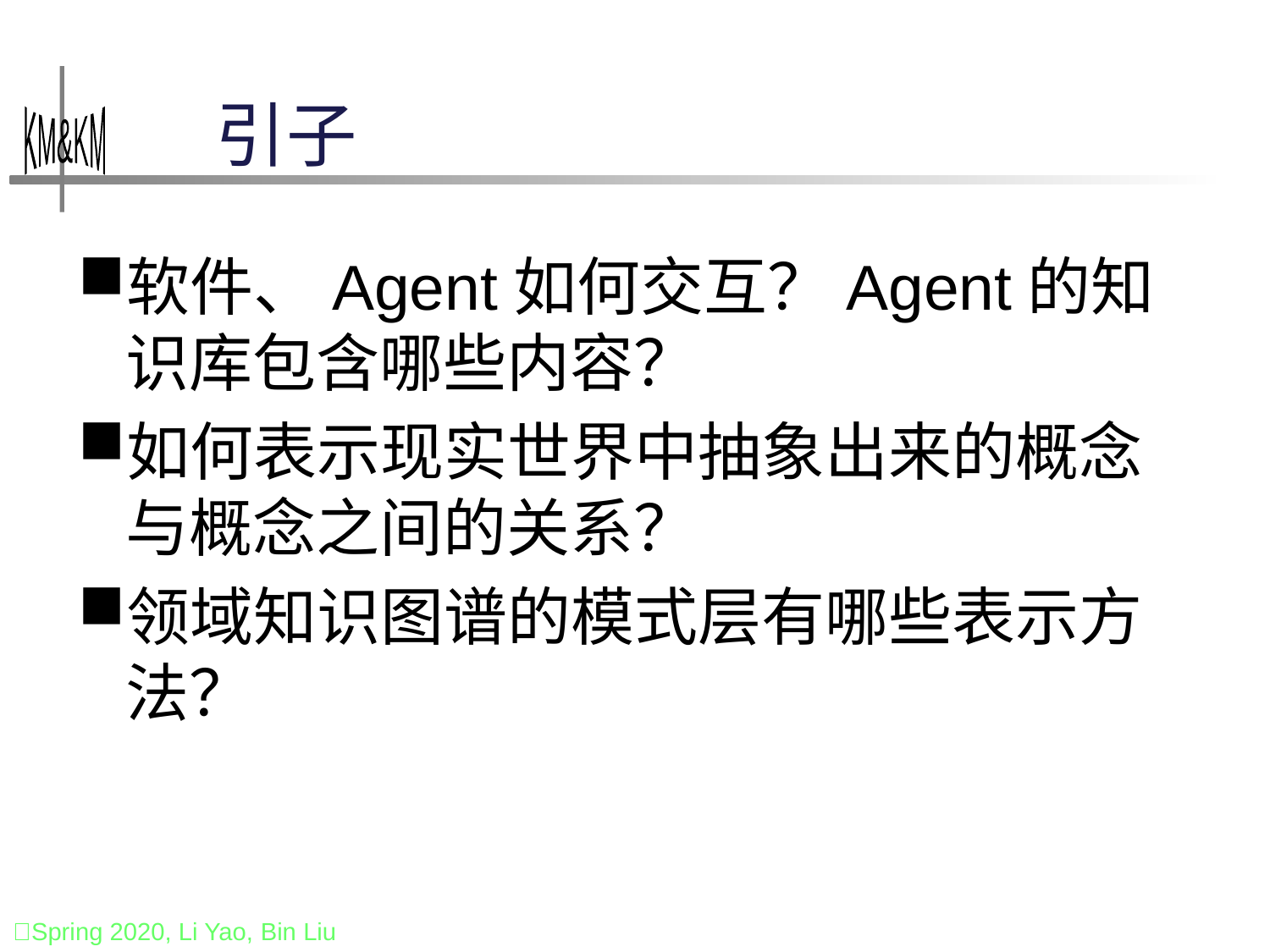

# 引子
软件、Agent如何交互？Agent的知识库包含哪些内容？
如何表示现实世界中抽象出来的概念与概念之间的关系？
领域知识图谱的模式层有哪些表示方法？